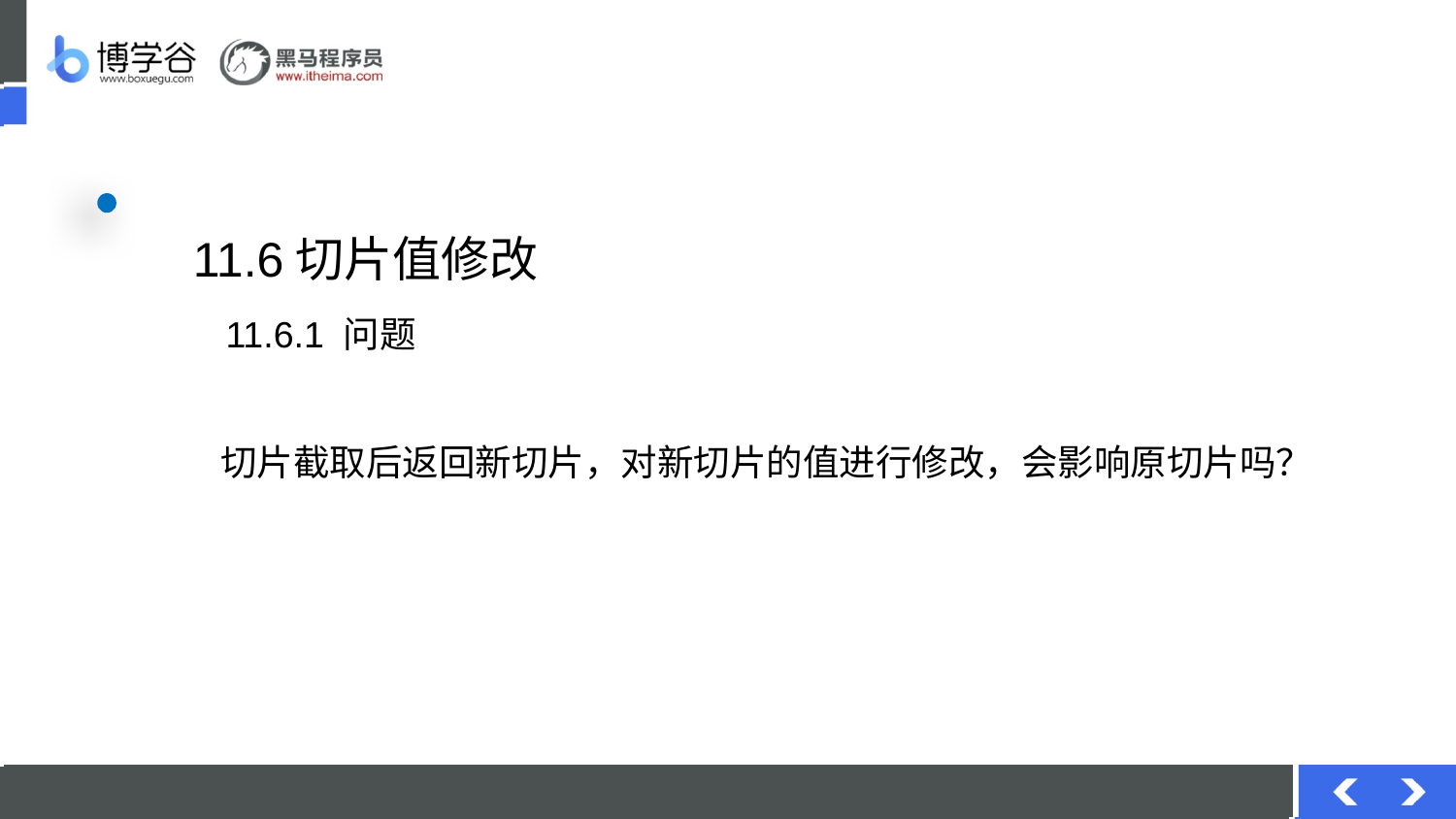

# 11.6切片值修改
11.6.1 问题
切片截取后返回新切片，对新切片的值进行修改，会影响原切片吗？